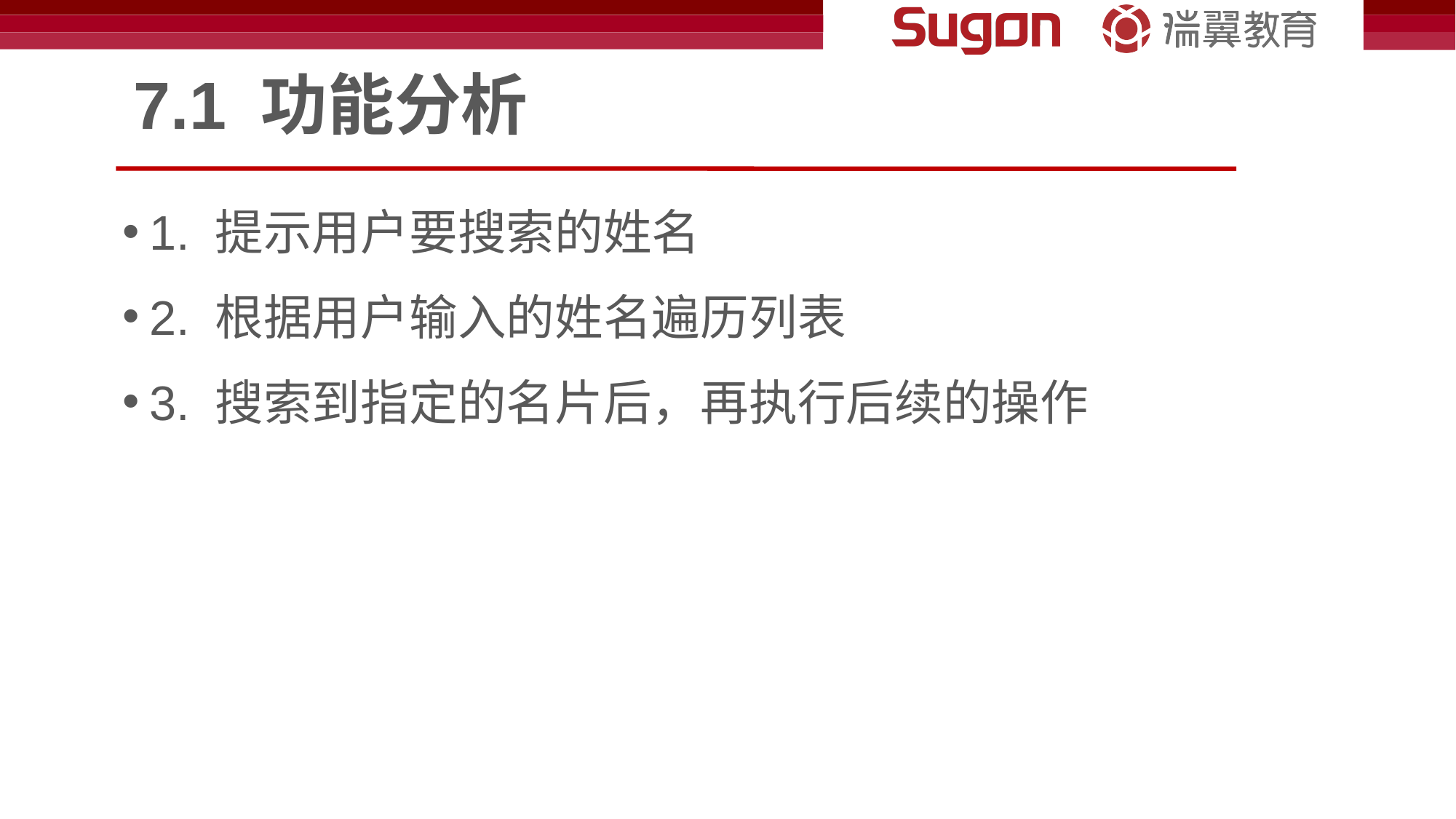

# 7.1 功能分析
1. 提示用户要搜索的姓名
2. 根据用户输入的姓名遍历列表
3. 搜索到指定的名片后，再执行后续的操作